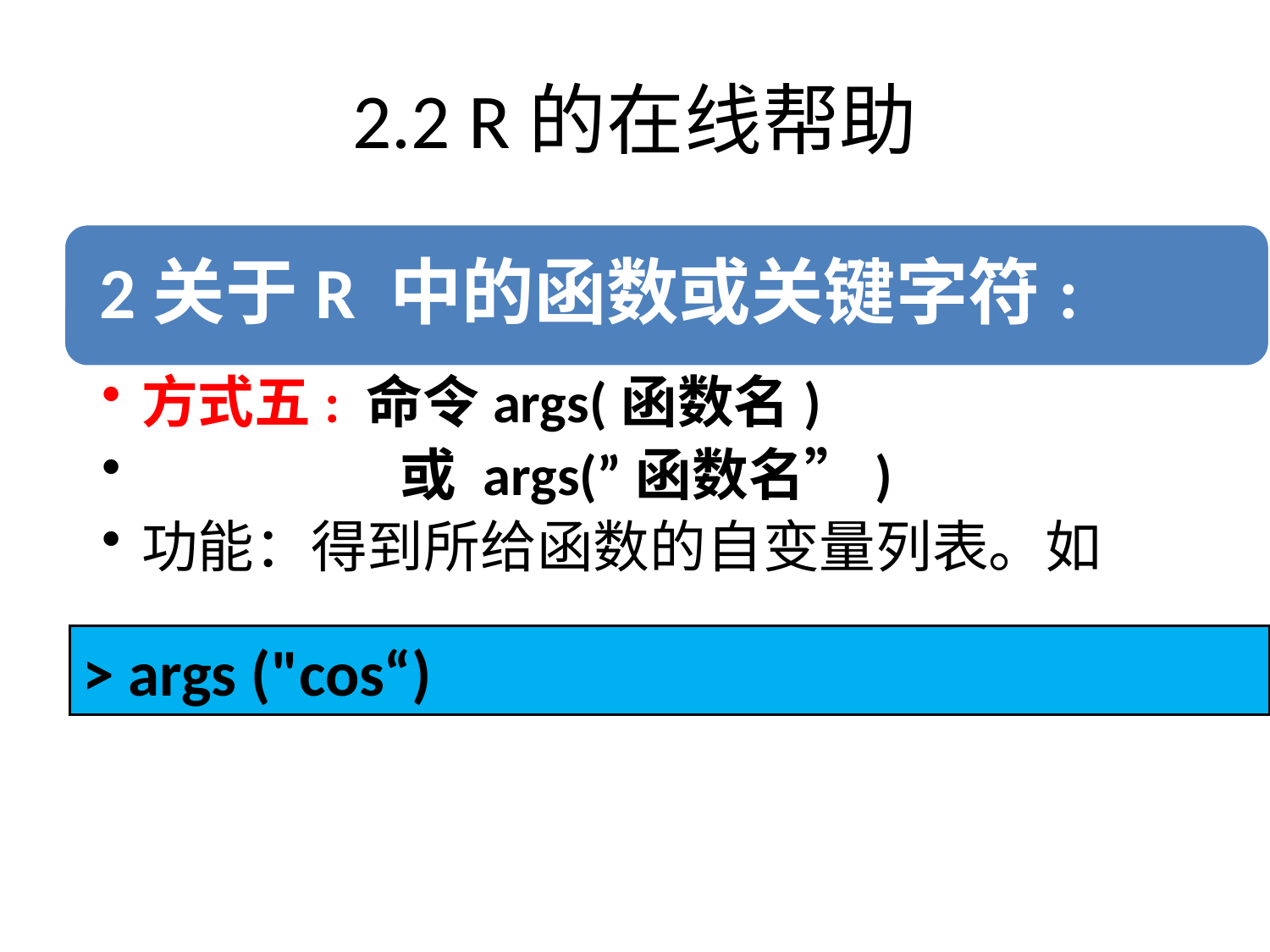

# 2.2 R的在线帮助
2关于R 中的函数或关键字符:
方式五: 命令args(函数名)
                   或 args(”函数名”)
功能：得到所给函数的自变量列表。如
> args ("cos“)